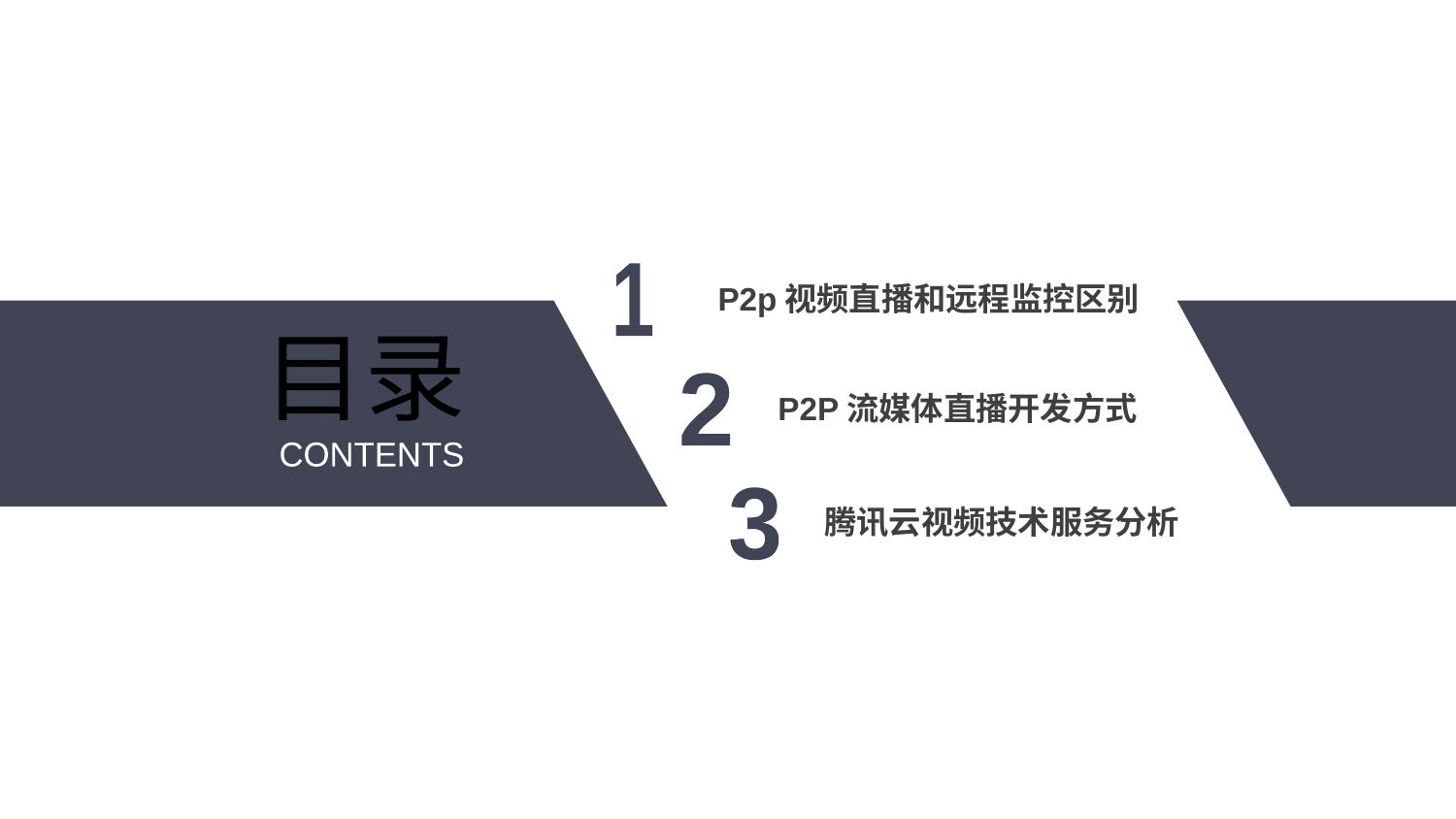

1
P2p视频直播和远程监控区别

目录
2
P2P流媒体直播开发方式

CONTENTS
腾讯云视频技术服务分析

3